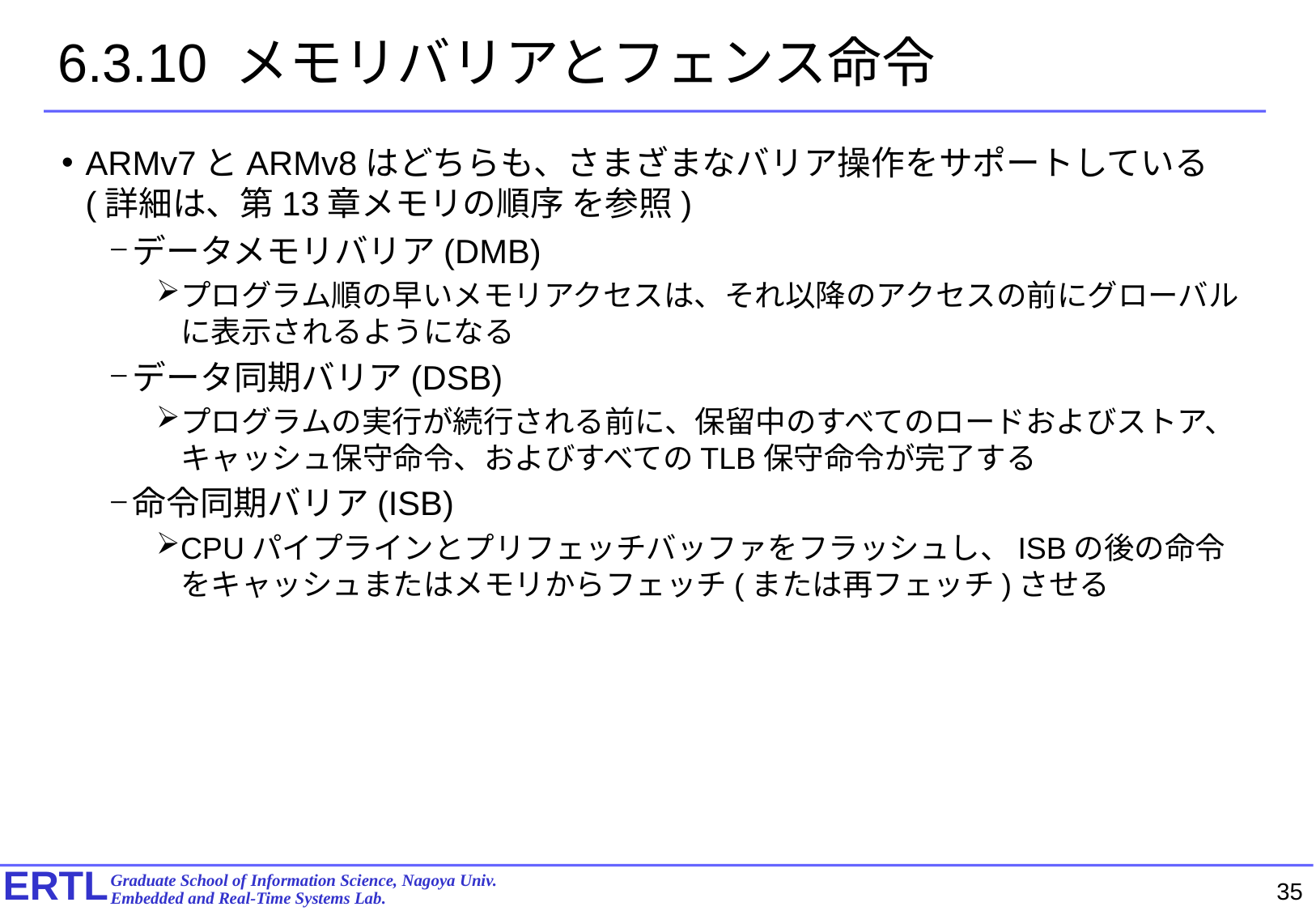

# 6.3.10 メモリバリアとフェンス命令
ARMv7とARMv8はどちらも、さまざまなバリア操作をサポートしている(詳細は、第13章メモリの順序 を参照)
データメモリバリア(DMB)
プログラム順の早いメモリアクセスは、それ以降のアクセスの前にグローバルに表示されるようになる
データ同期バリア(DSB)
プログラムの実行が続行される前に、保留中のすべてのロードおよびストア、キャッシュ保守命令、およびすべてのTLB保守命令が完了する
命令同期バリア(ISB)
CPUパイプラインとプリフェッチバッファをフラッシュし、ISBの後の命令をキャッシュまたはメモリからフェッチ(または再フェッチ)させる

35